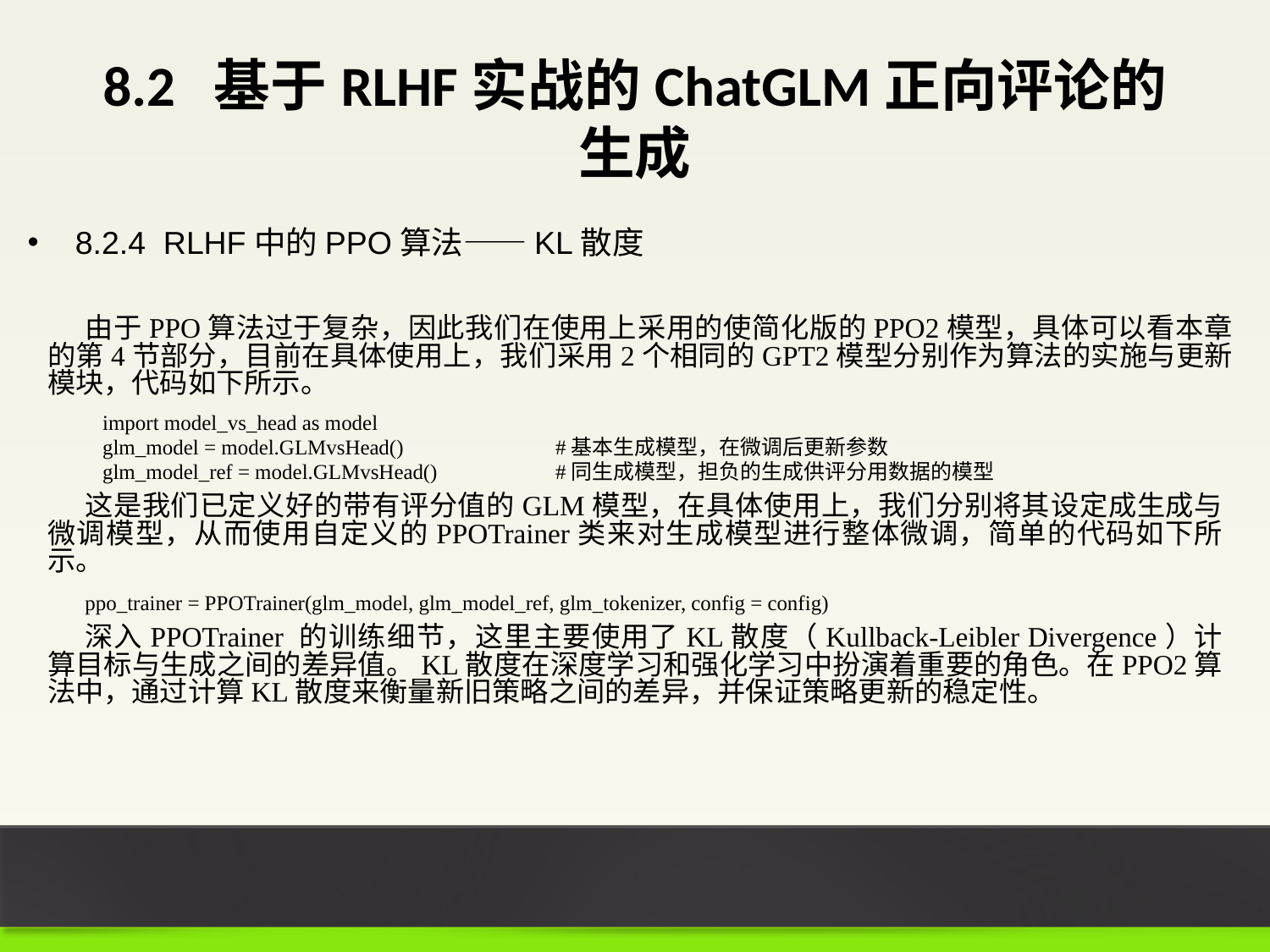

# 8.2  基于RLHF实战的ChatGLM正向评论的生成
8.2.4  RLHF中的PPO算法——KL散度

由于PPO算法过于复杂，因此我们在使用上采用的使简化版的PPO2模型，具体可以看本章的第4节部分，目前在具体使用上，我们采用2个相同的GPT2模型分别作为算法的实施与更新模块，代码如下所示。
import model_vs_head as model
glm_model = model.GLMvsHead()		#基本生成模型，在微调后更新参数
glm_model_ref = model.GLMvsHead()	#同生成模型，担负的生成供评分用数据的模型
这是我们已定义好的带有评分值的GLM模型，在具体使用上，我们分别将其设定成生成与微调模型，从而使用自定义的PPOTrainer类来对生成模型进行整体微调，简单的代码如下所示。
ppo_trainer = PPOTrainer(glm_model, glm_model_ref, glm_tokenizer, config = config)
深入PPOTrainer 的训练细节，这里主要使用了KL散度（Kullback-Leibler Divergence）计算目标与生成之间的差异值。KL散度在深度学习和强化学习中扮演着重要的角色。在PPO2算法中，通过计算KL散度来衡量新旧策略之间的差异，并保证策略更新的稳定性。